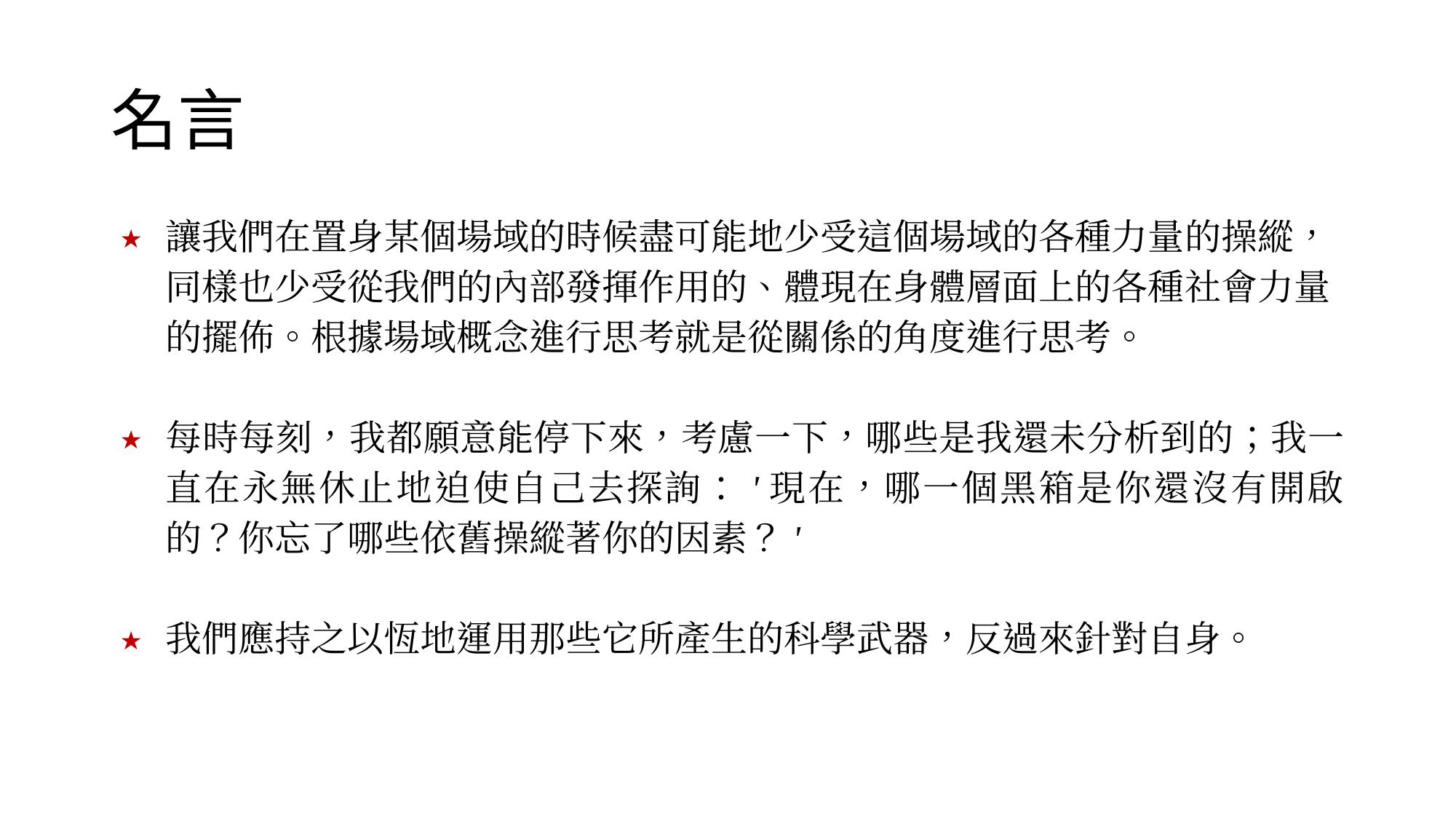

# 名言
讓我們在置身某個場域的時候盡可能地少受這個場域的各種力量的操縱，同樣也少受從我們的內部發揮作用的、體現在身體層面上的各種社會力量的擺佈。根據場域概念進行思考就是從關係的角度進行思考。

每時每刻，我都願意能停下來，考慮一下，哪些是我還未分析到的；我一直在永無休止地迫使自己去探詢：'現在，哪一個黑箱是你還沒有開啟的？你忘了哪些依舊操縱著你的因素？'

我們應持之以恆地運用那些它所產生的科學武器，反過來針對自身。